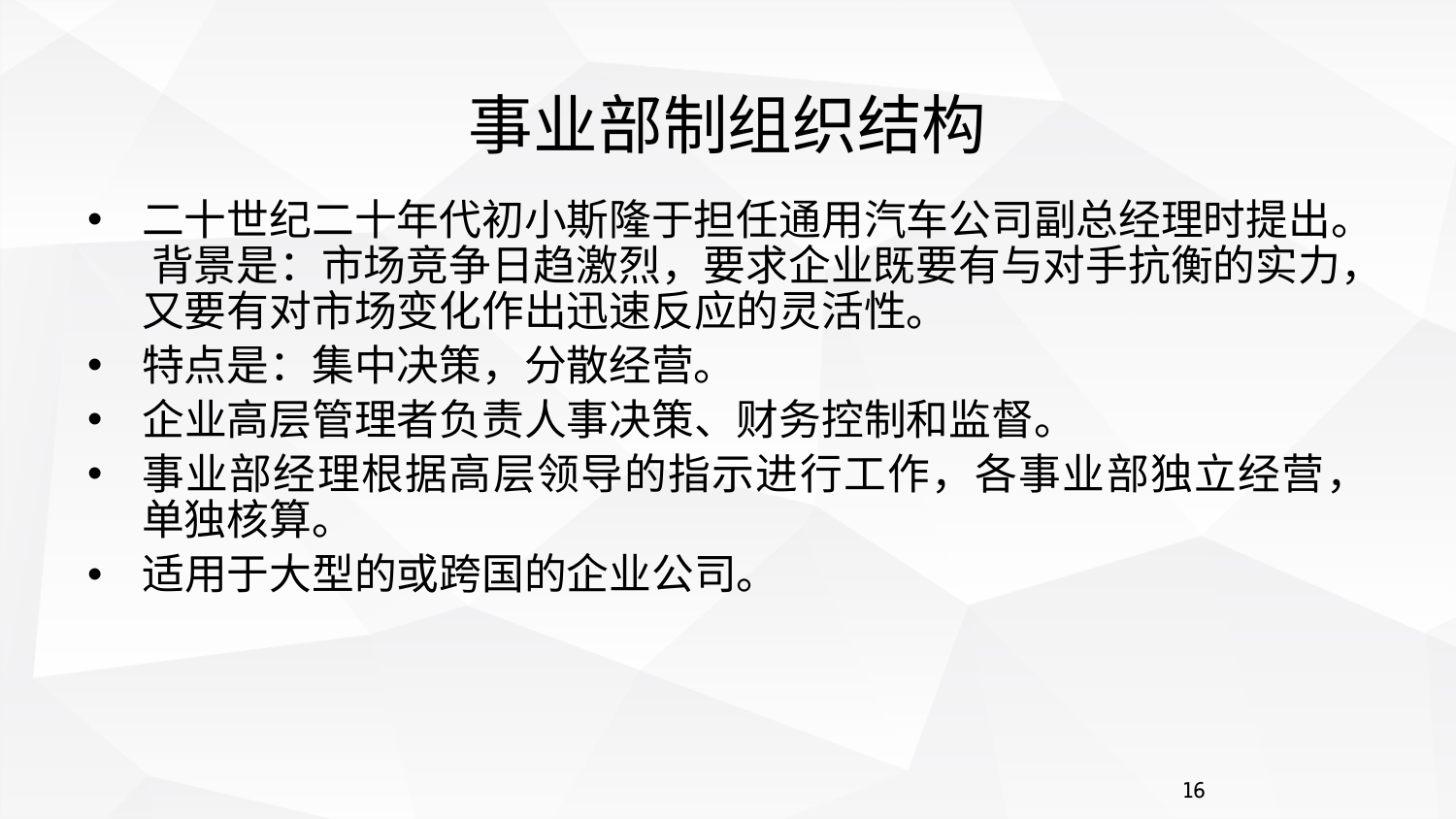

# 事业部制组织结构
二十世纪二十年代初小斯隆于担任通用汽车公司副总经理时提出。 背景是：市场竞争日趋激烈，要求企业既要有与对手抗衡的实力，又要有对市场变化作出迅速反应的灵活性。
特点是：集中决策，分散经营。
企业高层管理者负责人事决策、财务控制和监督。
事业部经理根据高层领导的指示进行工作，各事业部独立经营，单独核算。
适用于大型的或跨国的企业公司。
16